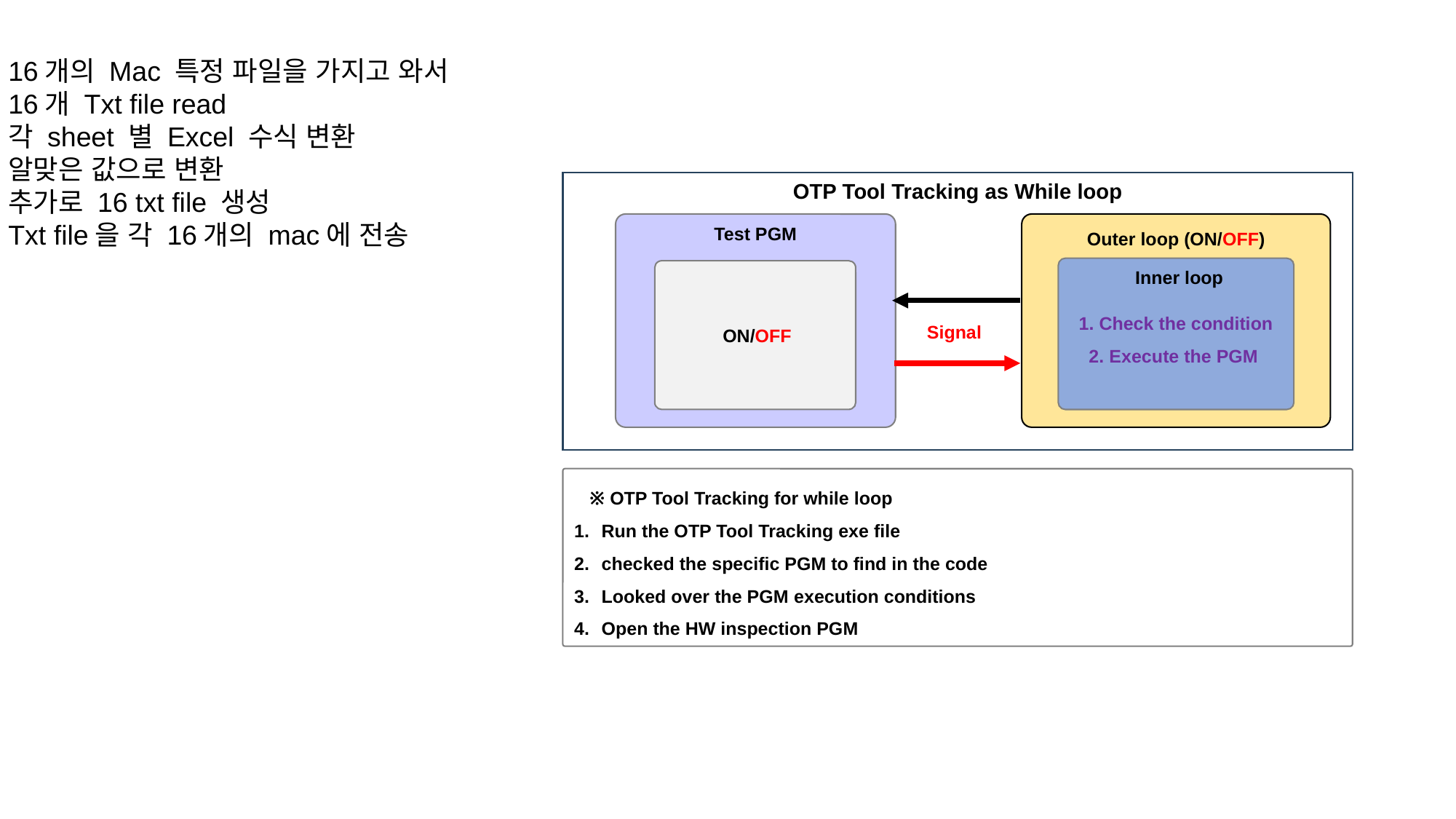

16개의 Mac 특정 파일을 가지고 와서
16개 Txt file read
각 sheet 별 Excel 수식 변환
알맞은 값으로 변환
추가로 16 txt file 생성
Txt file을 각 16개의 mac에 전송
OTP Tool Tracking as While loop
Outer loop (ON/OFF)
1. Check the condition
2. Execute the PGM
Test PGM

Inner loop
Signal
ON/OFF
   ※ OTP Tool Tracking for while loop
Run the OTP Tool Tracking exe file
checked the specific PGM to find in the code
Looked over the PGM execution conditions
Open the HW inspection PGM